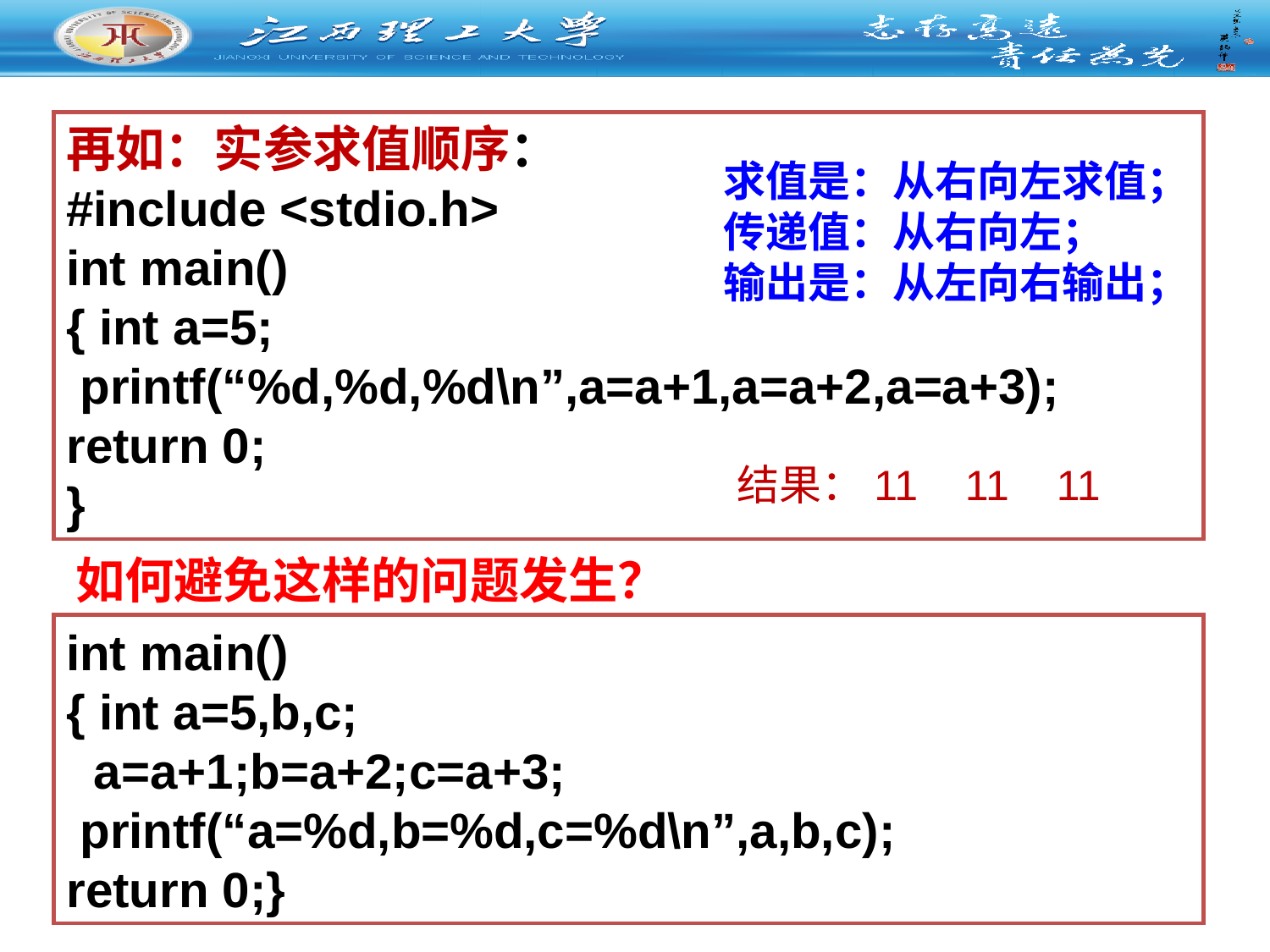

再如：实参求值顺序：
#include <stdio.h>
int main()
{ int a=5;
 printf(“%d,%d,%d\n”,a=a+1,a=a+2,a=a+3);
return 0;
}
求值是：从右向左求值；
传递值：从右向左；
输出是：从左向右输出；
结果：11    11    11
如何避免这样的问题发生？
int main()
{ int a=5,b,c;
  a=a+1;b=a+2;c=a+3;
 printf(“a=%d,b=%d,c=%d\n”,a,b,c);
return 0;}